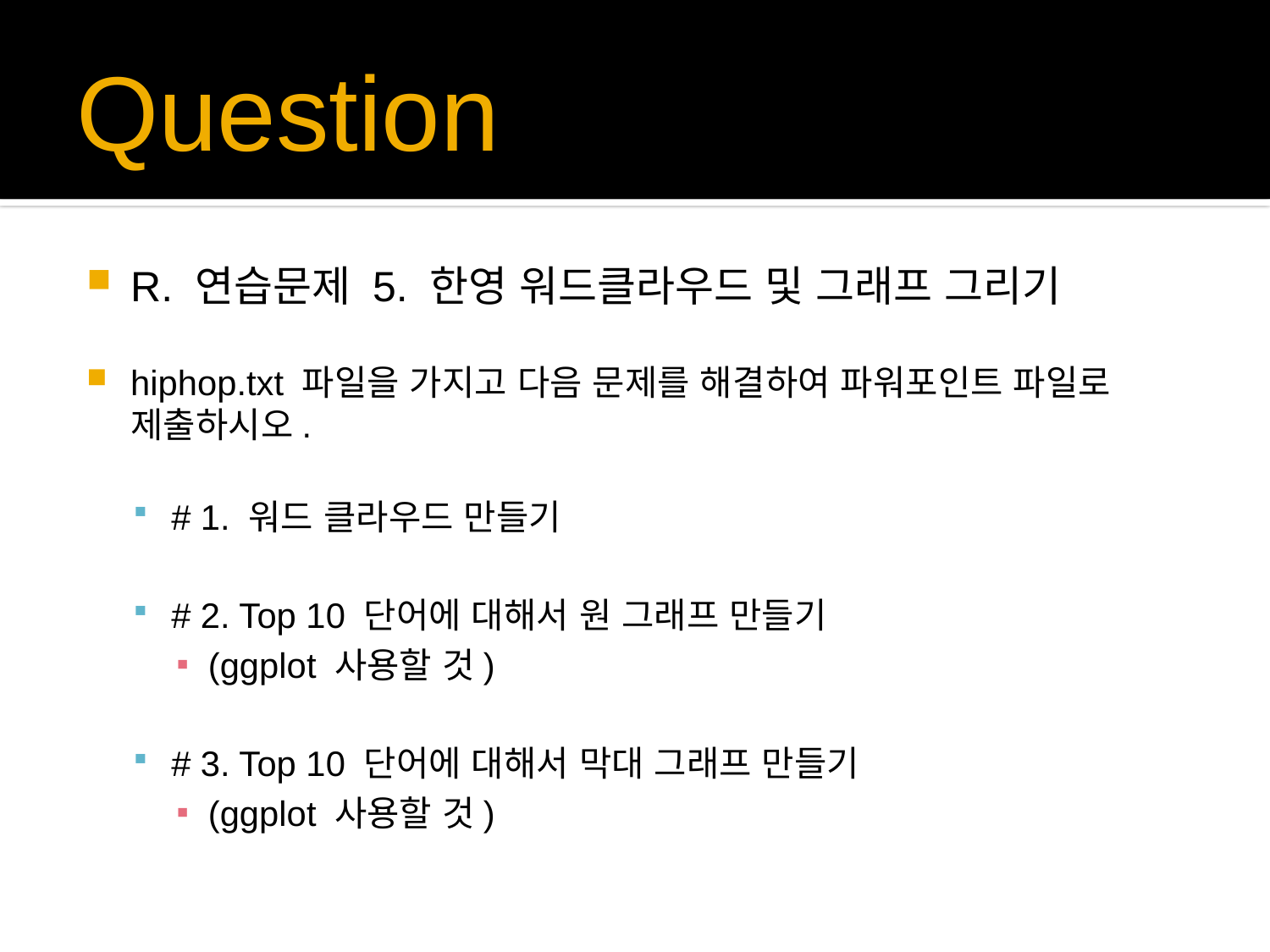

# Question
R. 연습문제 5. 한영 워드클라우드 및 그래프 그리기

hiphop.txt 파일을 가지고 다음 문제를 해결하여 파워포인트 파일로 제출하시오.

# 1. 워드 클라우드 만들기

# 2. Top 10 단어에 대해서 원 그래프 만들기
(ggplot 사용할 것)

# 3. Top 10 단어에 대해서 막대 그래프 만들기
(ggplot 사용할 것)